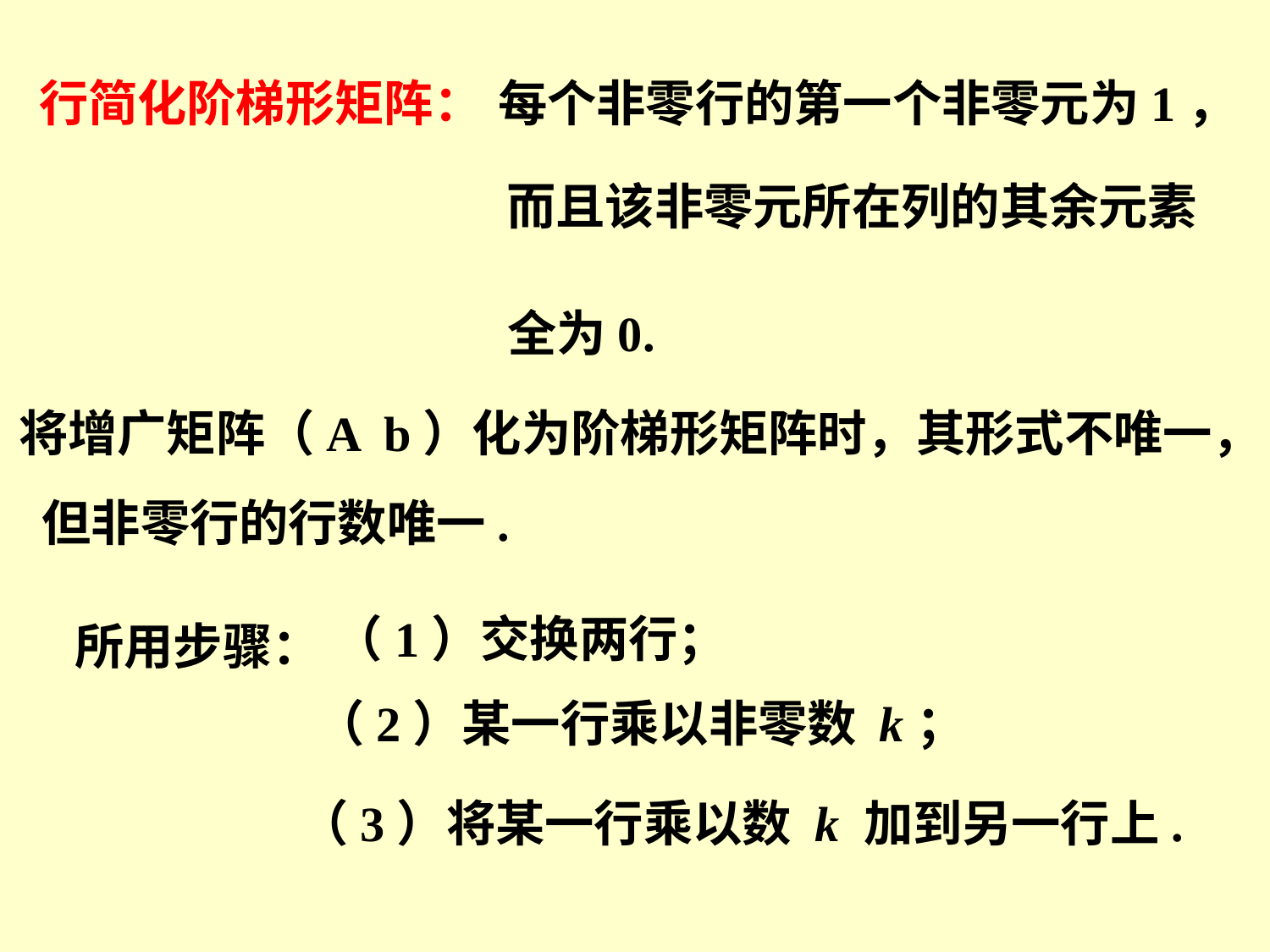

行简化阶梯形矩阵：
每个非零行的第一个非零元为1，
而且该非零元所在列的其余元素
全为0.
将增广矩阵（A  b）化为阶梯形矩阵时，其形式不唯一，
但非零行的行数唯一.
（1）交换两行；
所用步骤：
（2）某一行乘以非零数 k；
（3）将某一行乘以数 k 加到另一行上.